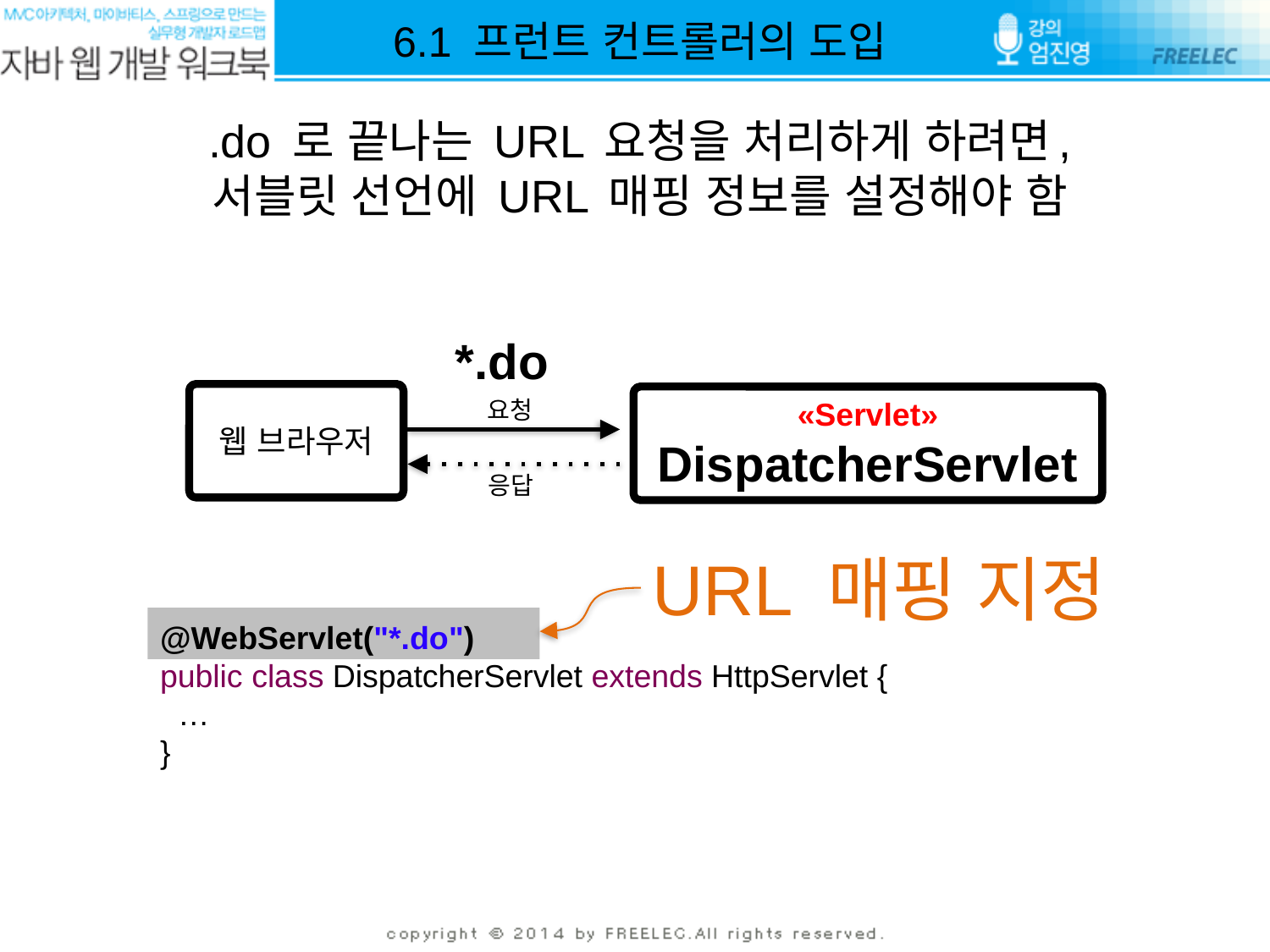

6.1 프런트 컨트롤러의 도입
.do 로 끝나는 URL 요청을 처리하게 하려면,
서블릿 선언에 URL 매핑 정보를 설정해야 함
*.do
웹 브라우저
«Servlet»
DispatcherServlet

요청
응답
URL 매핑 지정

@WebServlet("*.do")
public class DispatcherServlet extends HttpServlet {
  …
}